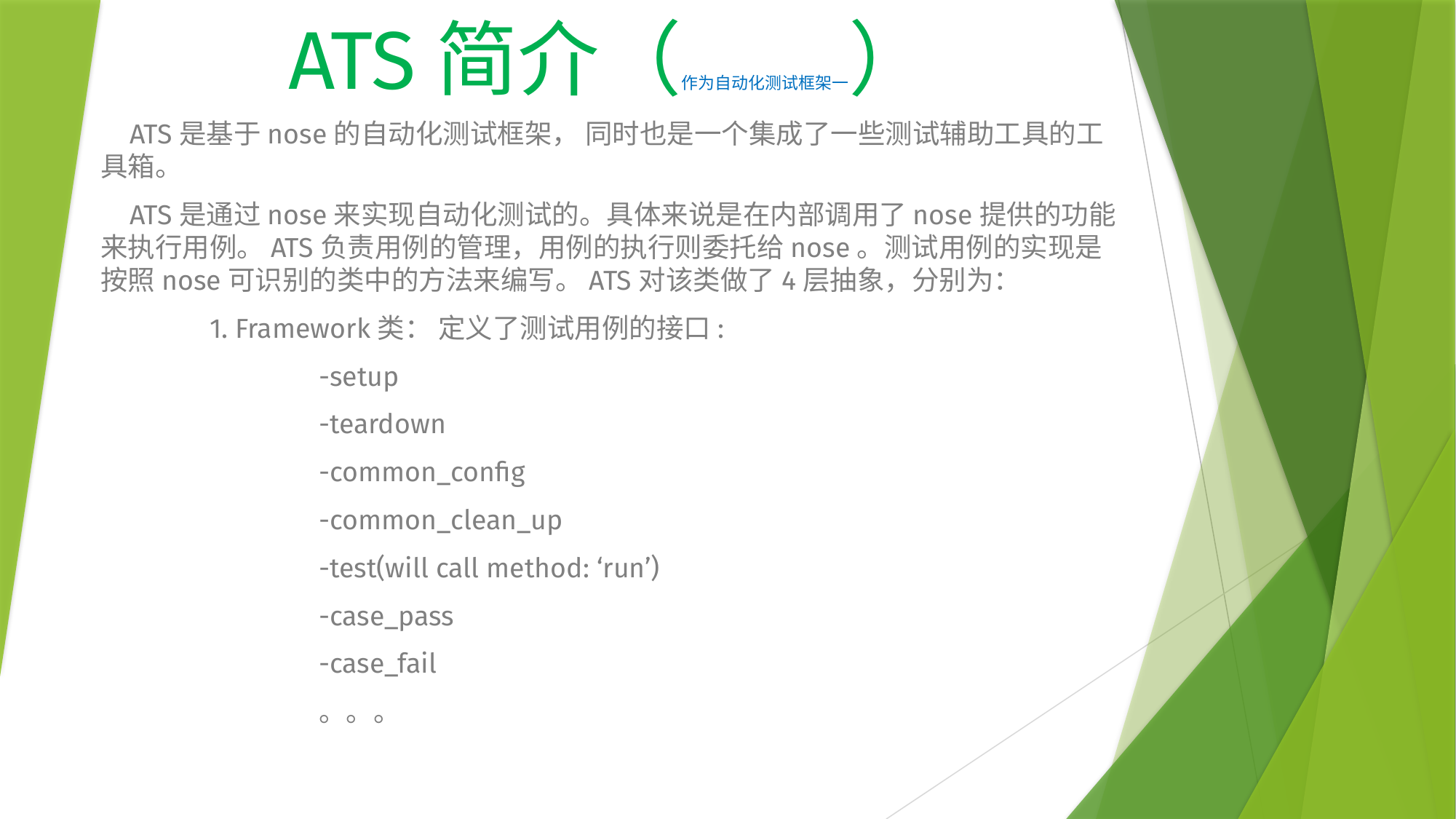

# ATS简介（作为自动化测试框架一）
    ATS是基于nose的自动化测试框架， 同时也是一个集成了一些测试辅助工具的工具箱。
    ATS是通过nose来实现自动化测试的。具体来说是在内部调用了nose提供的功能来执行用例。ATS负责用例的管理，用例的执行则委托给nose。测试用例的实现是按照nose可识别的类中的方法来编写。ATS对该类做了4层抽象，分别为：
	1. Framework类： 定义了测试用例的接口:
		-setup
		-teardown
		-common_config
		-common_clean_up
		-test(will call method: ‘run’)
		-case_pass
		-case_fail
		。。。